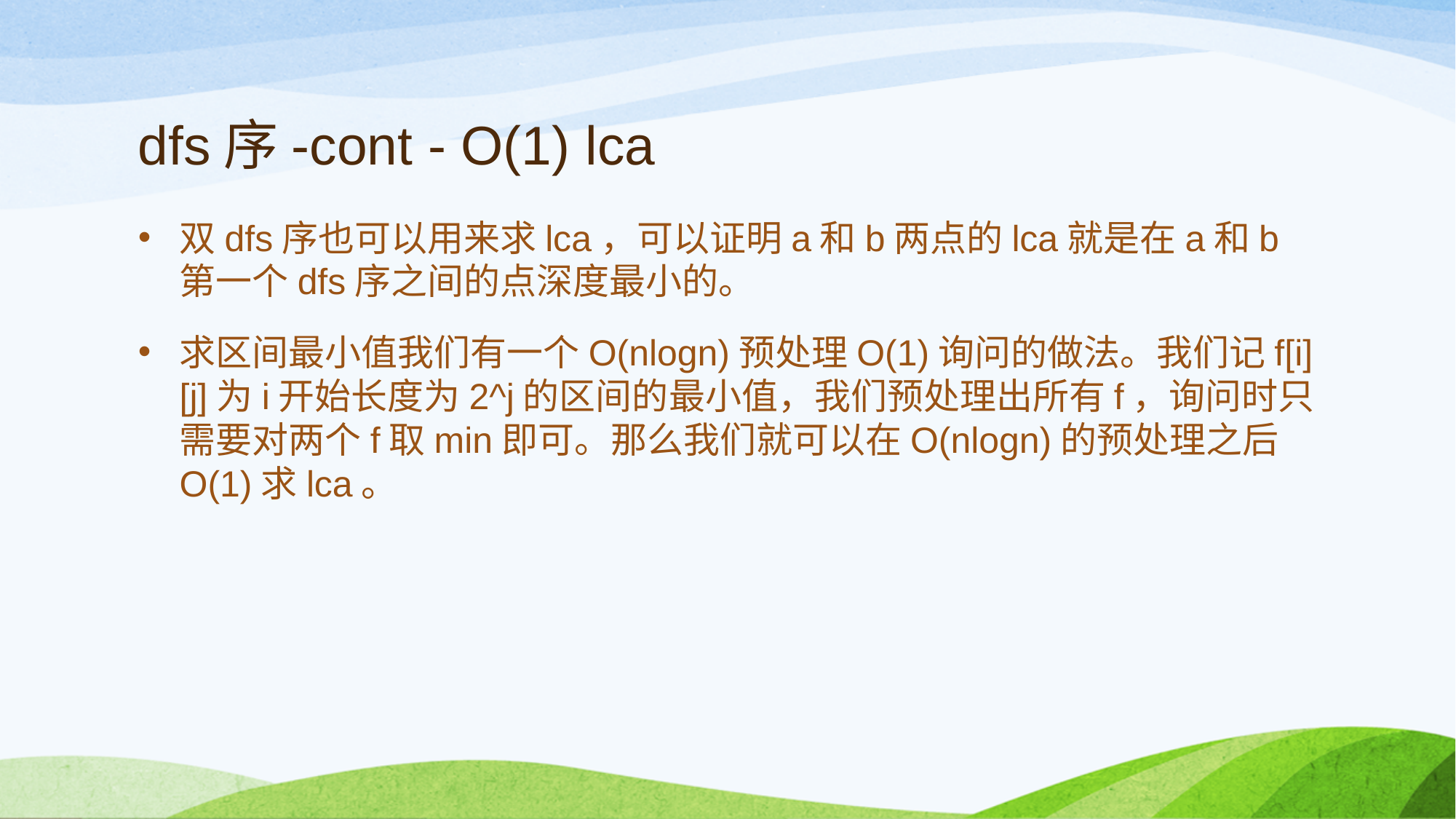

# dfs序-cont - O(1) lca
双dfs序也可以用来求lca，可以证明a和b两点的lca就是在a和b第一个dfs序之间的点深度最小的。
求区间最小值我们有一个O(nlogn)预处理O(1)询问的做法。我们记f[i][j]为i开始长度为2^j的区间的最小值，我们预处理出所有f，询问时只需要对两个f取min即可。那么我们就可以在O(nlogn)的预处理之后O(1)求lca。